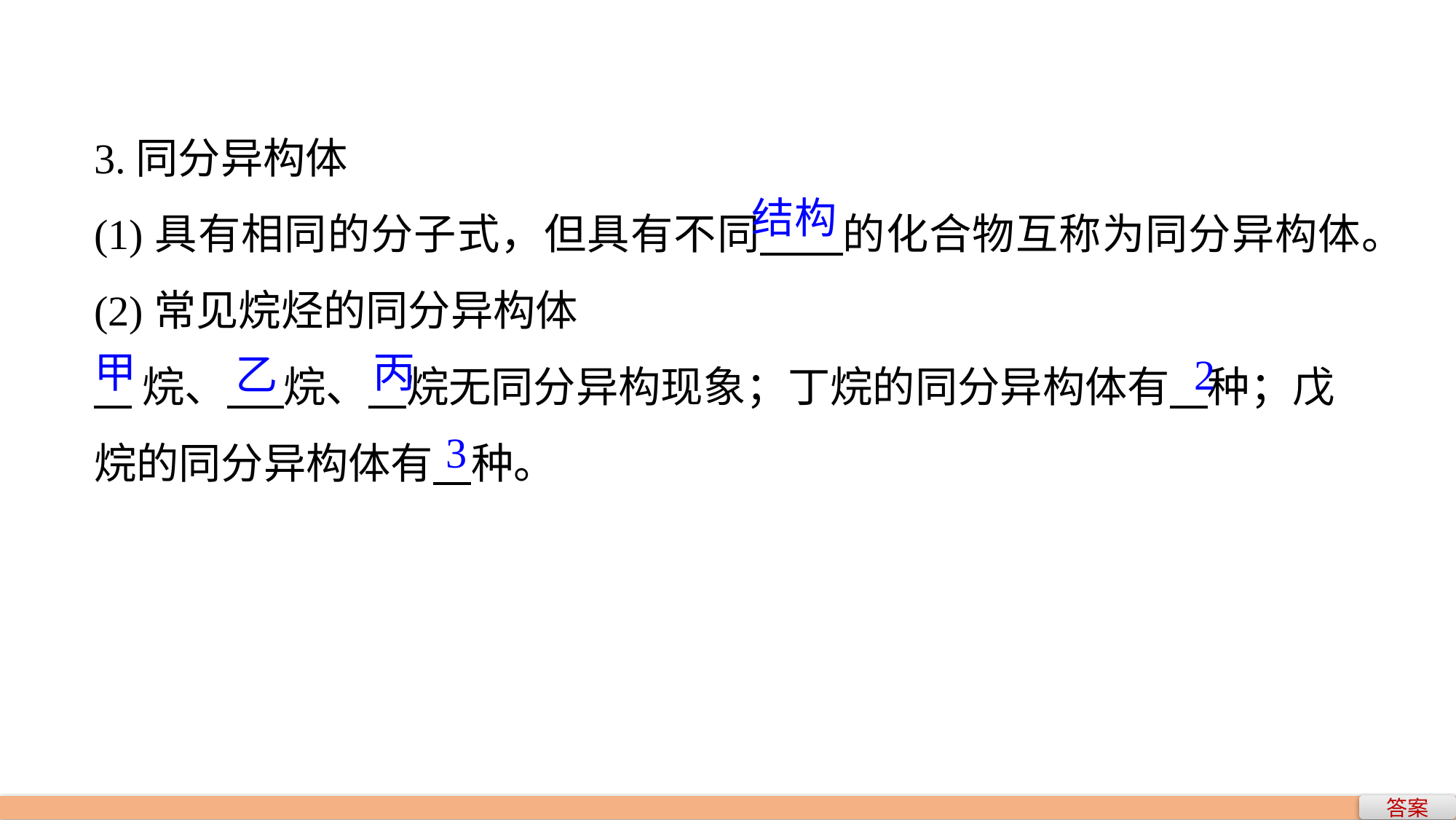

3.同分异构体
(1)具有相同的分子式，但具有不同        的化合物互称为同分异构体。
(2)常见烷烃的同分异构体
    烷、      烷、    烷无同分异构现象；丁烷的同分异构体有    种；戊烷的同分异构体有    种。
结构
甲
丙
乙
2
3
答案